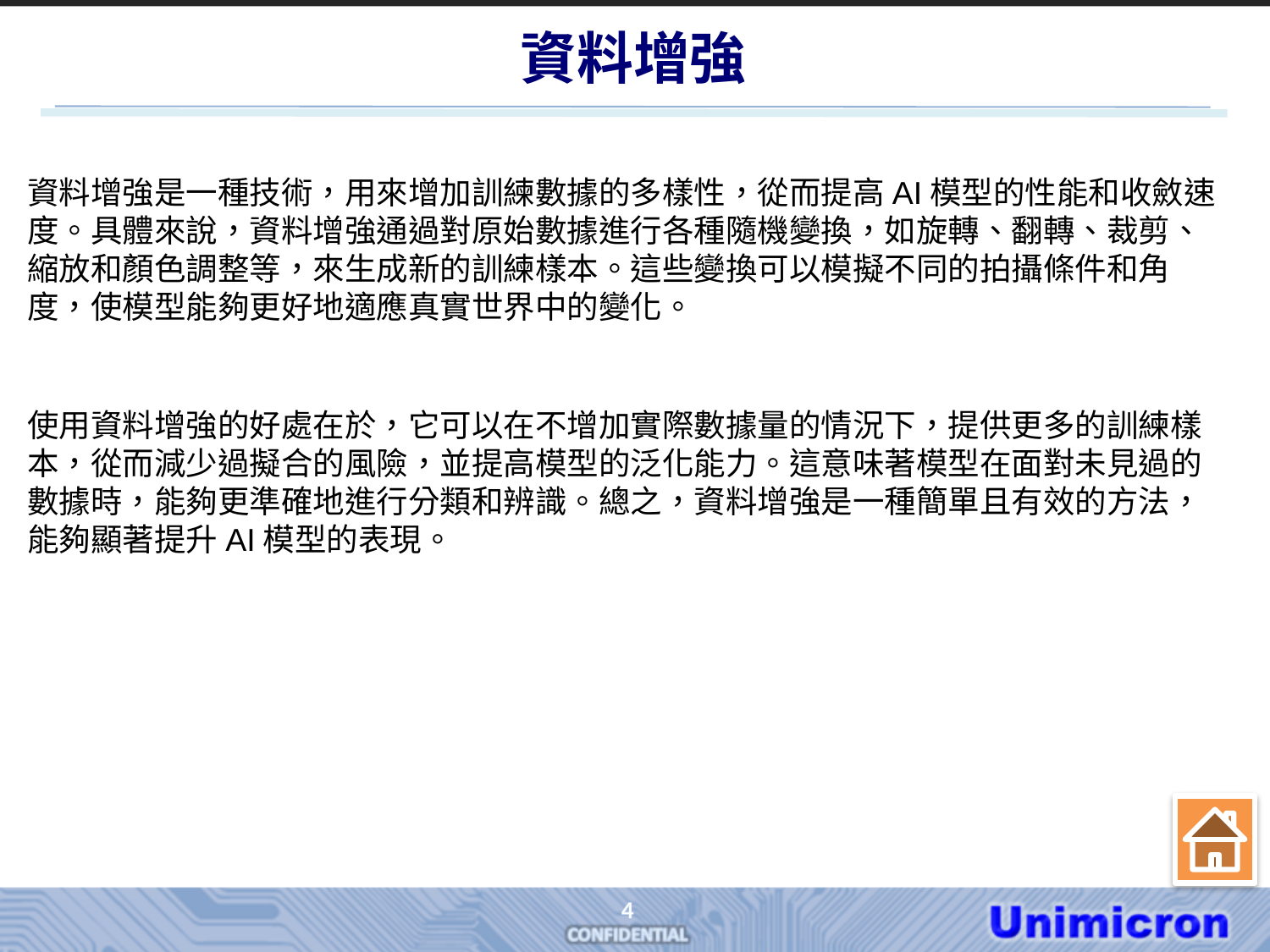

# 資料增強
資料增強是一種技術，用來增加訓練數據的多樣性，從而提高AI模型的性能和收斂速度。具體來說，資料增強通過對原始數據進行各種隨機變換，如旋轉、翻轉、裁剪、縮放和顏色調整等，來生成新的訓練樣本。這些變換可以模擬不同的拍攝條件和角度，使模型能夠更好地適應真實世界中的變化。

使用資料增強的好處在於，它可以在不增加實際數據量的情況下，提供更多的訓練樣本，從而減少過擬合的風險，並提高模型的泛化能力。這意味著模型在面對未見過的數據時，能夠更準確地進行分類和辨識。總之，資料增強是一種簡單且有效的方法，能夠顯著提升AI模型的表現。

4